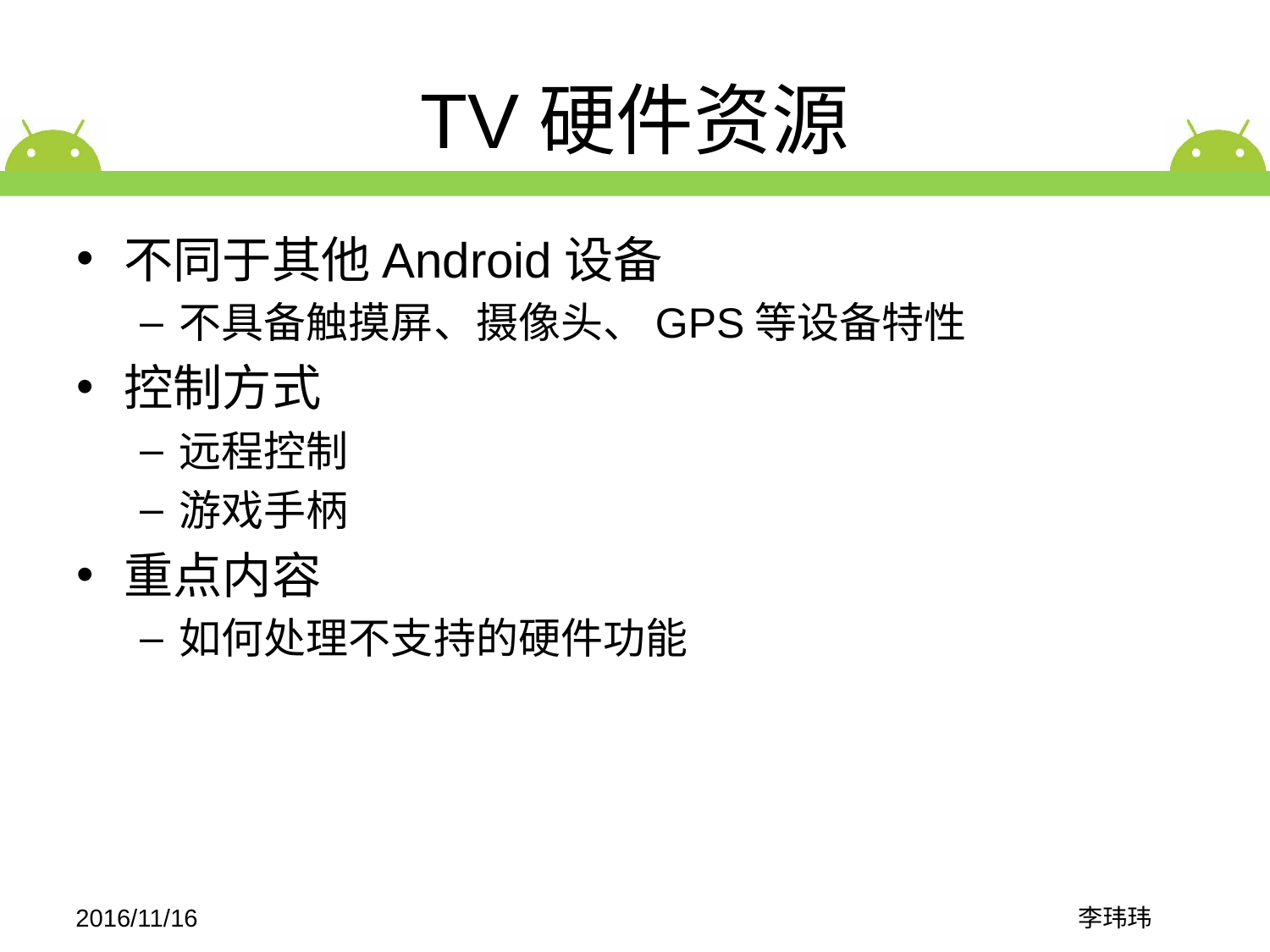

# TV硬件资源
不同于其他Android设备
不具备触摸屏、摄像头、GPS等设备特性
控制方式
远程控制
游戏手柄
重点内容
如何处理不支持的硬件功能